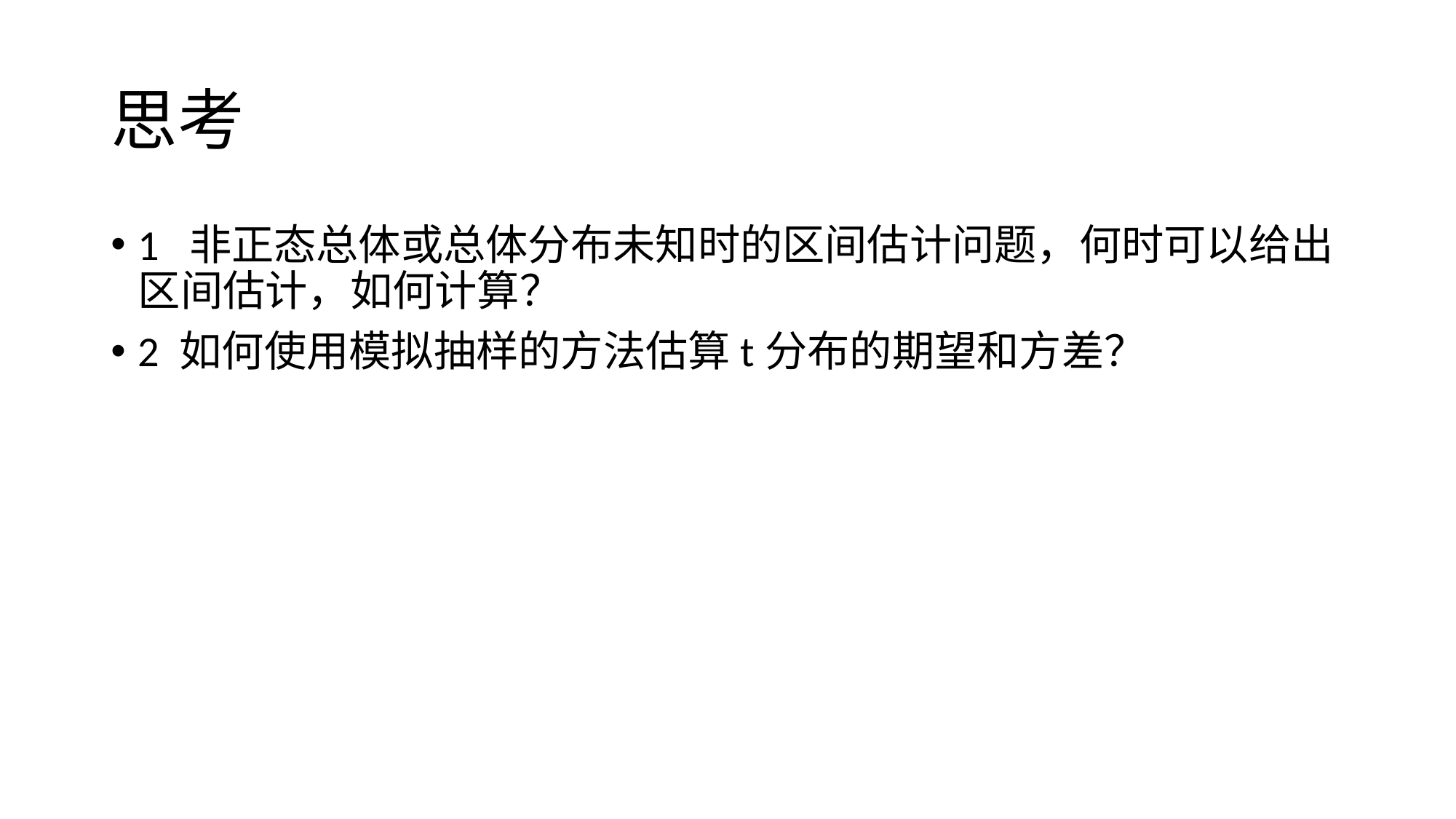

# 思考
1  非正态总体或总体分布未知时的区间估计问题，何时可以给出区间估计，如何计算？
2 如何使用模拟抽样的方法估算t分布的期望和方差？